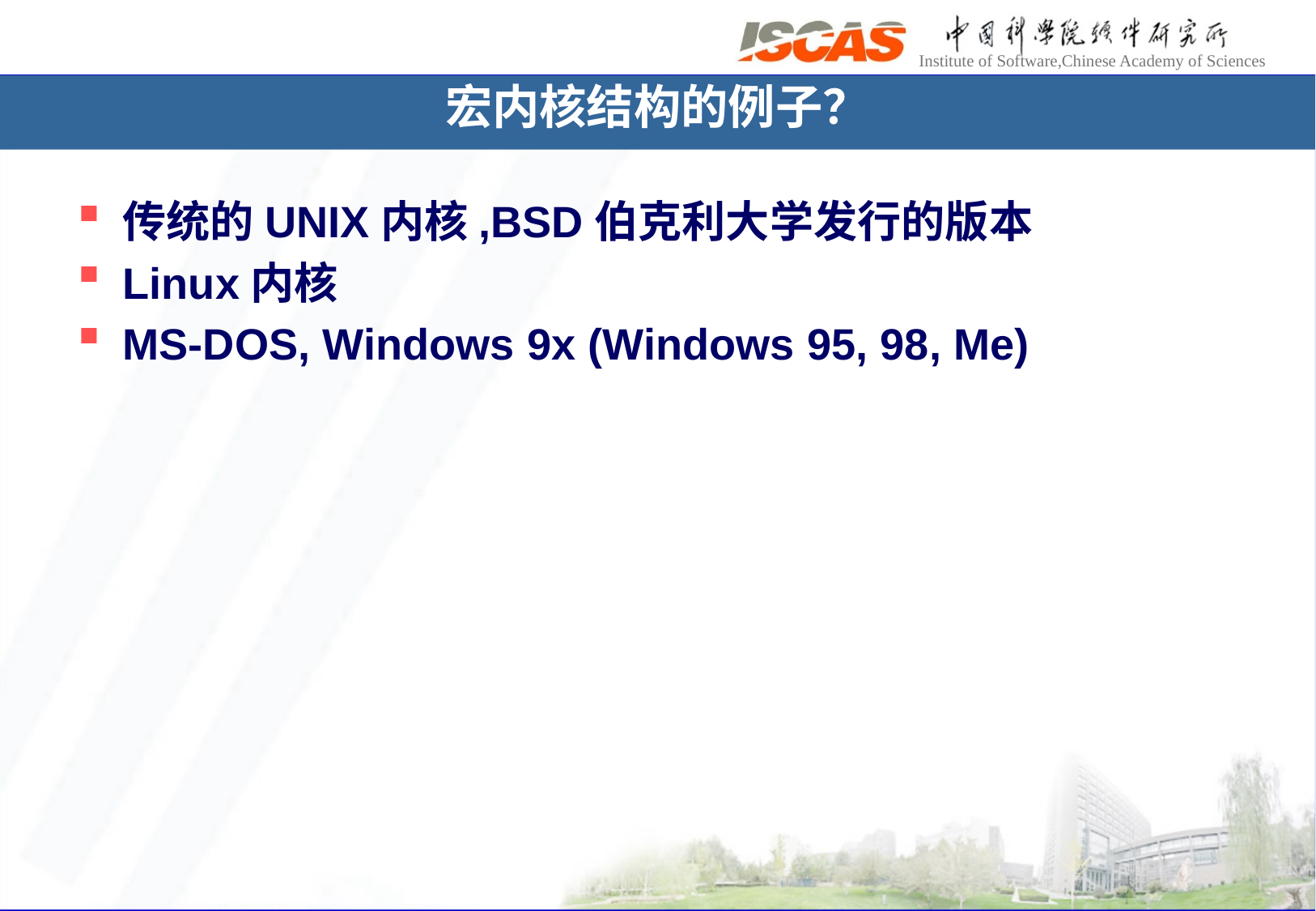

# 宏内核结构的例子？
传统的UNIX内核,BSD伯克利大学发行的版本
Linux内核
MS-DOS, Windows 9x (Windows 95, 98, Me)